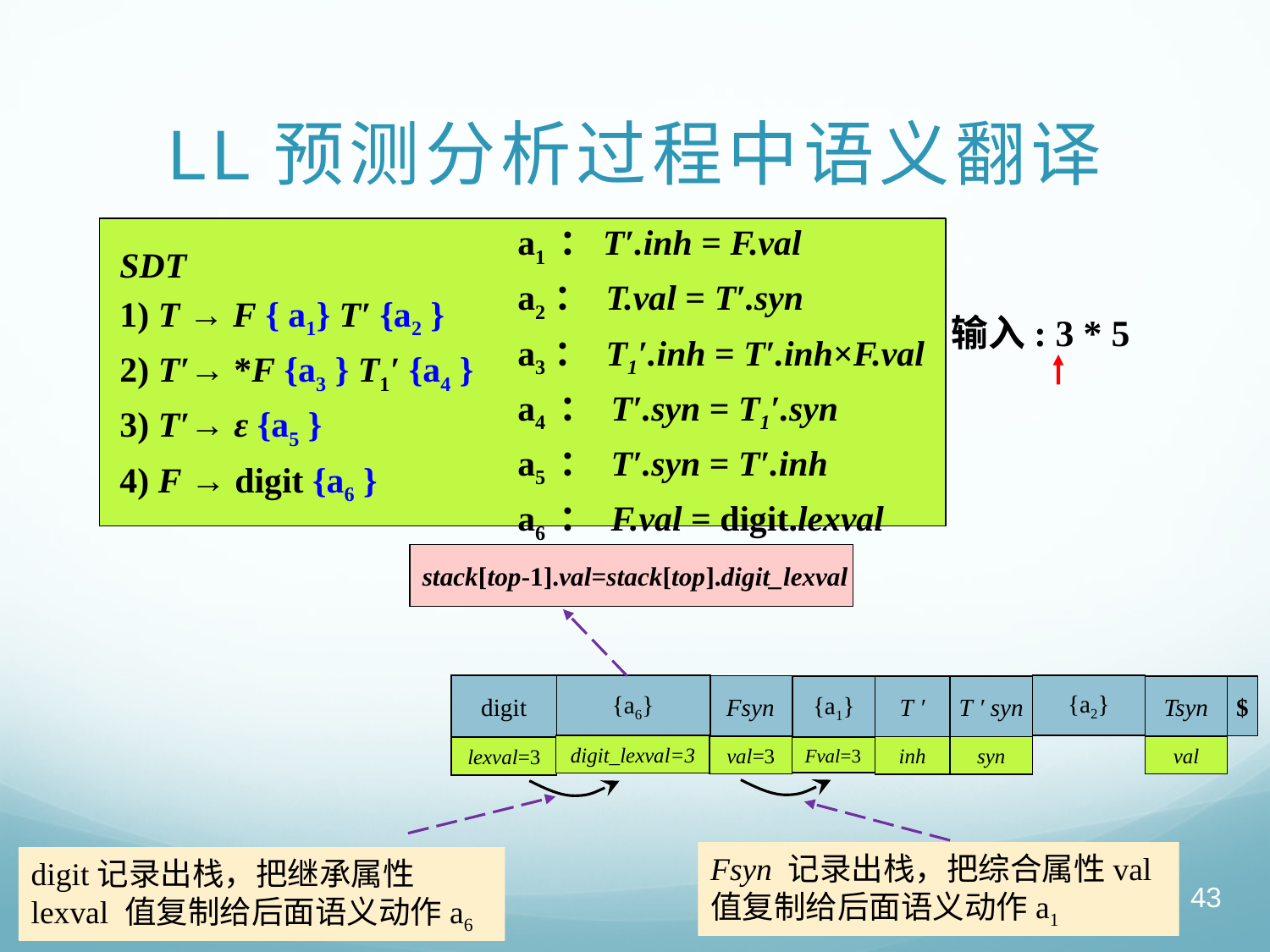

# LL预测分析过程中语义翻译
a1 ：T′.inh = F.val
a2： T.val = T′.syn
a3： T1′.inh = T′.inh×F.val
a4 ： T′.syn = T1′.syn
a5 ： T′.syn = T′.inh
a6 ： F.val = digit.lexval

SDT
1) T → F { a1} T′ {a2 }
2) T′→ *F {a3 } T1′ {a4 }
3) T′→ ε {a5 }
4) F → digit {a6 }
输入: 3 * 5

stack[top-1].val=stack[top].digit_lexval

{a2}
digit
{a6}
Fsyn
Tsyn
$
{a1}
T ′
T ′ syn
val
digit_lexval=3
val=3
val
inh
syn
Fval=3
lexval=3

Fsyn 记录出栈，把综合属性val 值复制给后面语义动作a1
digit记录出栈，把继承属性lexval 值复制给后面语义动作a6
43